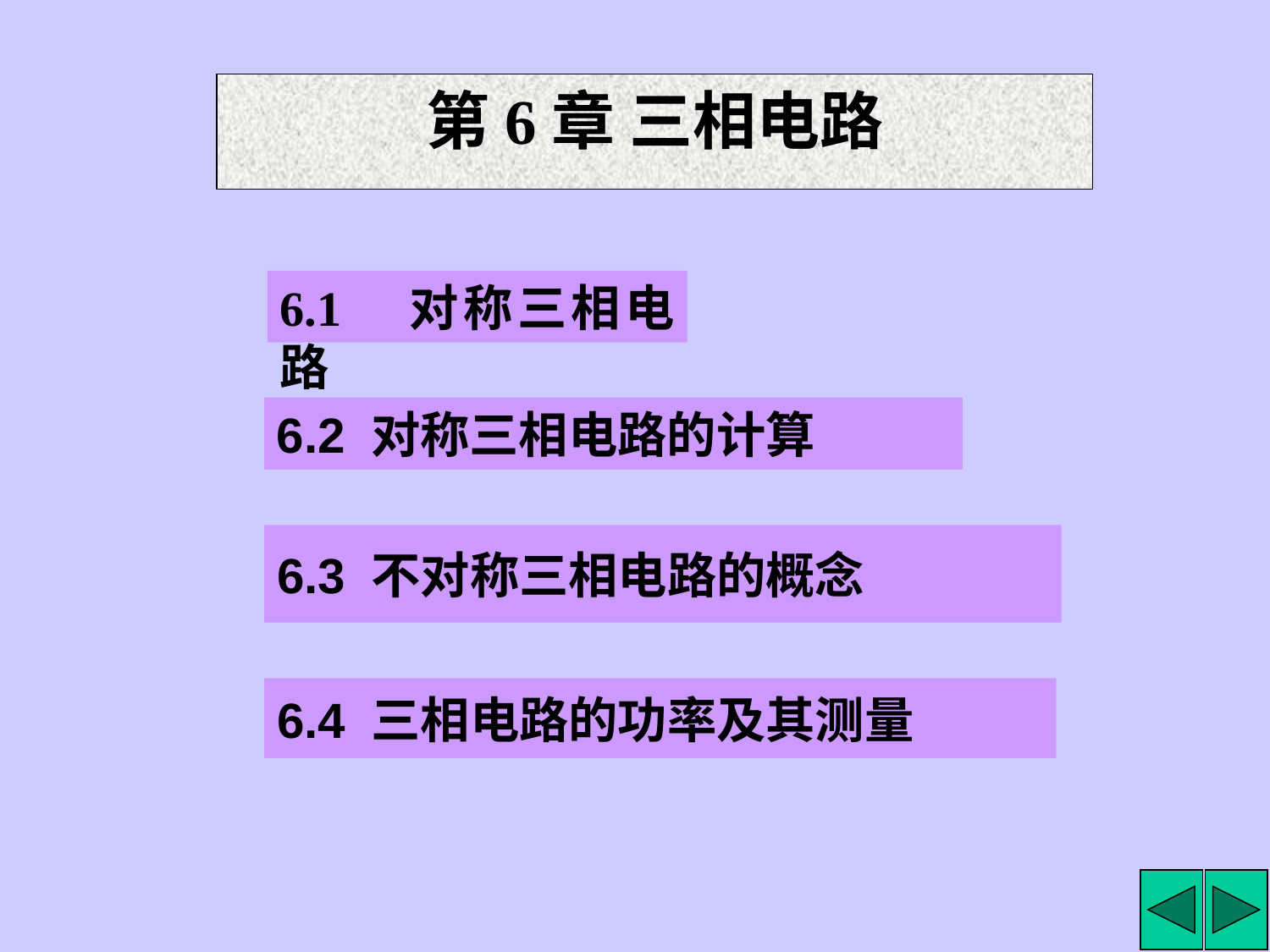

第6章 三相电路
6.1   对称三相电路
6.2 对称三相电路的计算
6.3 不对称三相电路的概念
6.4 三相电路的功率及其测量